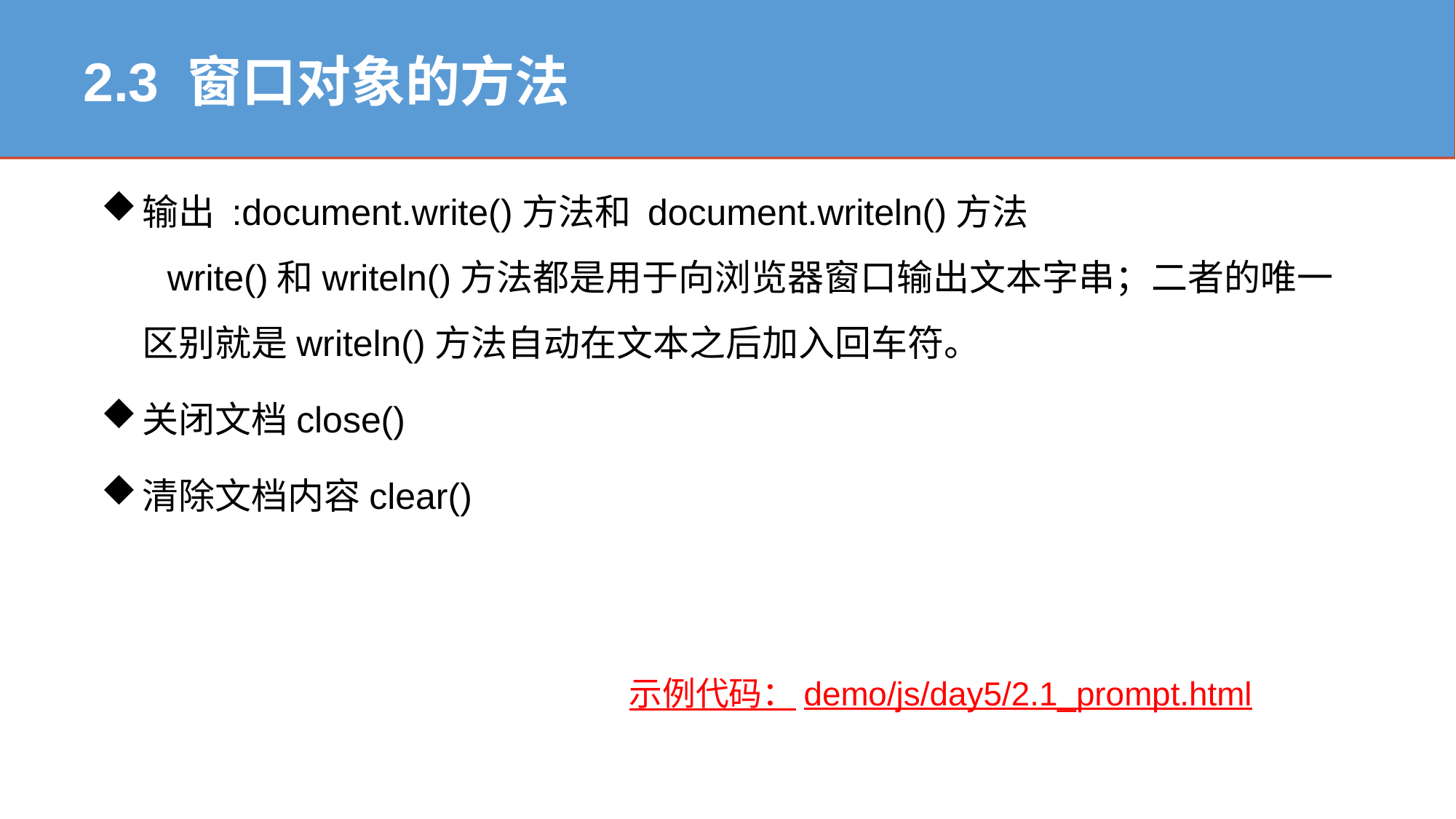

2.3 窗口对象的方法

输出 :document.write()方法和 document.writeln()方法
  write()和writeln()方法都是用于向浏览器窗口输出文本字串；二者的唯一区别就是writeln()方法自动在文本之后加入回车符。
关闭文档close()
清除文档内容clear()

示例代码：demo/js/day5/2.1_prompt.html